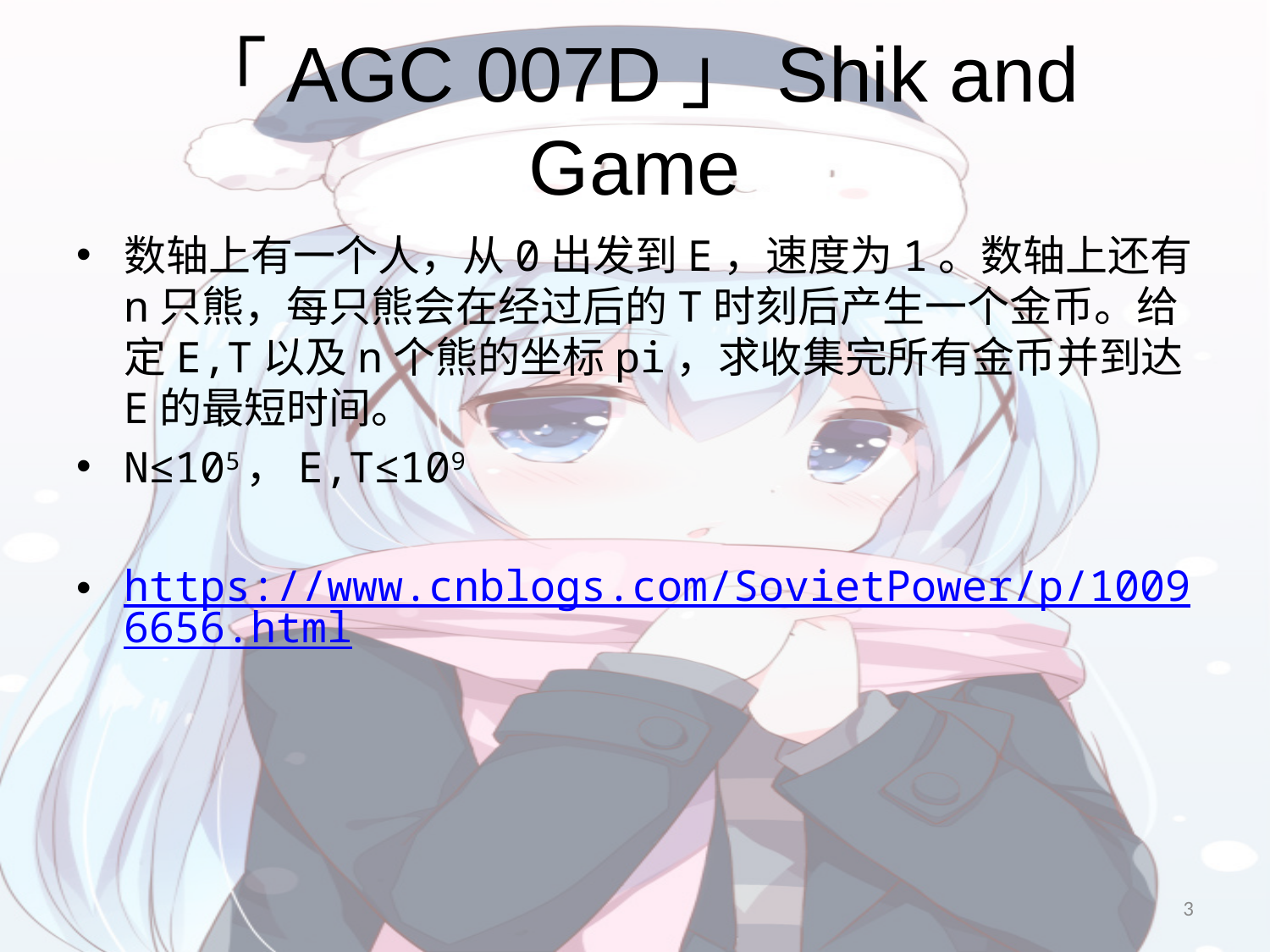

# 「AGC 007D」Shik and Game
数轴上有一个人，从0出发到E，速度为1。数轴上还有n只熊，每只熊会在经过后的T时刻后产生一个金币。给定E,T以及n个熊的坐标pi，求收集完所有金币并到达E的最短时间。
N≤105，E,T≤109

https://www.cnblogs.com/SovietPower/p/10096656.html

3